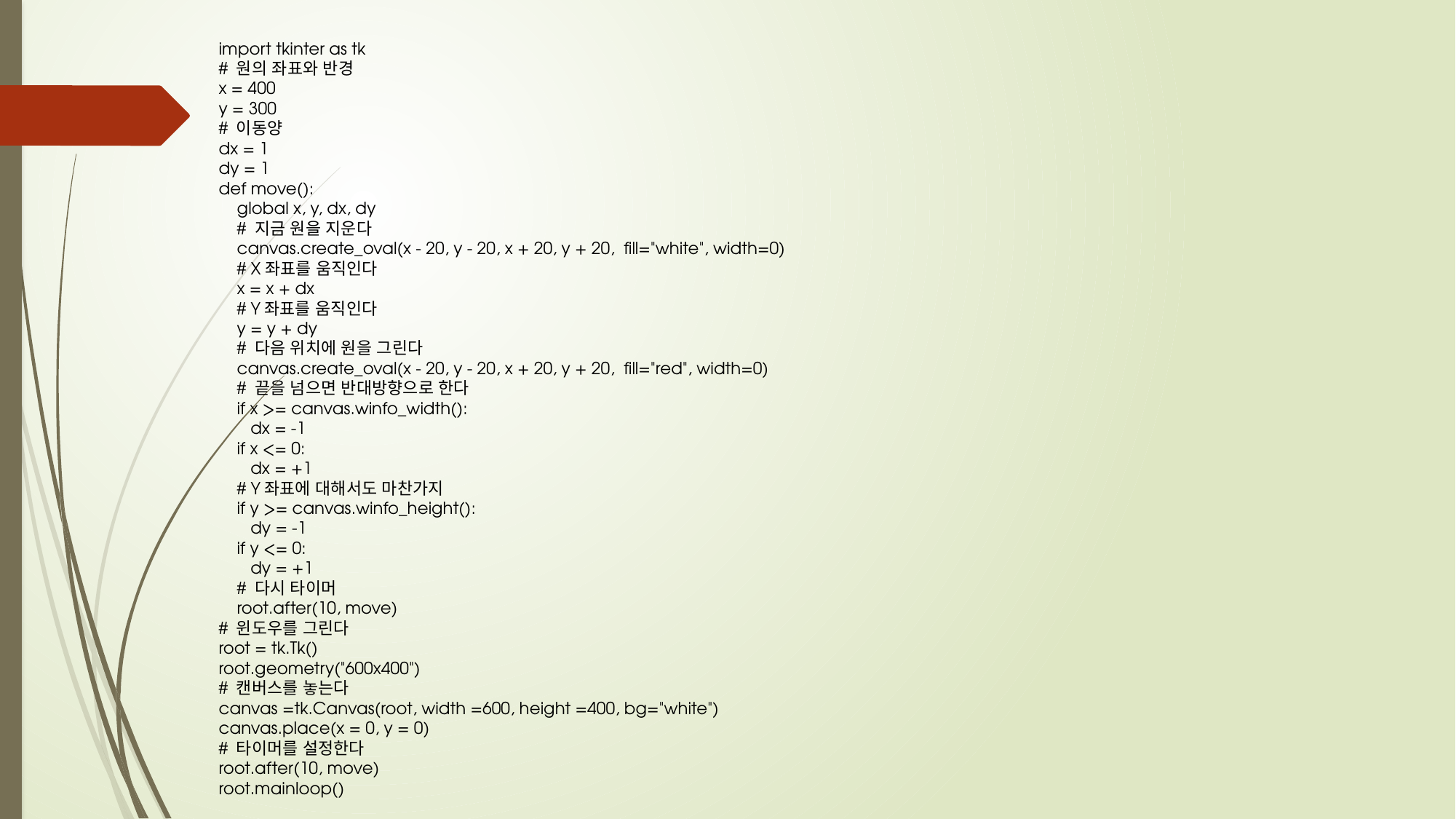

import tkinter as tk
# 원의 좌표와 반경
x = 400
y = 300
# 이동양
dx = 1
dy = 1
def move():
    global x, y, dx, dy
    # 지금 원을 지운다
    canvas.create_oval(x - 20, y - 20, x + 20, y + 20,  fill="white", width=0)
    # X좌표를 움직인다
    x = x + dx
    # Y좌표를 움직인다
    y = y + dy
    # 다음 위치에 원을 그린다
    canvas.create_oval(x - 20, y - 20, x + 20, y + 20,  fill="red", width=0)
    # 끝을 넘으면 반대방향으로 한다
    if x >= canvas.winfo_width():
       dx = -1
    if x <= 0:
       dx = +1
    # Y좌표에 대해서도 마찬가지
    if y >= canvas.winfo_height():
       dy = -1
    if y <= 0:
       dy = +1
    # 다시 타이머
    root.after(10, move)
# 윈도우를 그린다
root = tk.Tk()
root.geometry("600x400")
# 캔버스를 놓는다
canvas =tk.Canvas(root, width =600, height =400, bg="white")
canvas.place(x = 0, y = 0)
# 타이머를 설정한다
root.after(10, move)
root.mainloop()